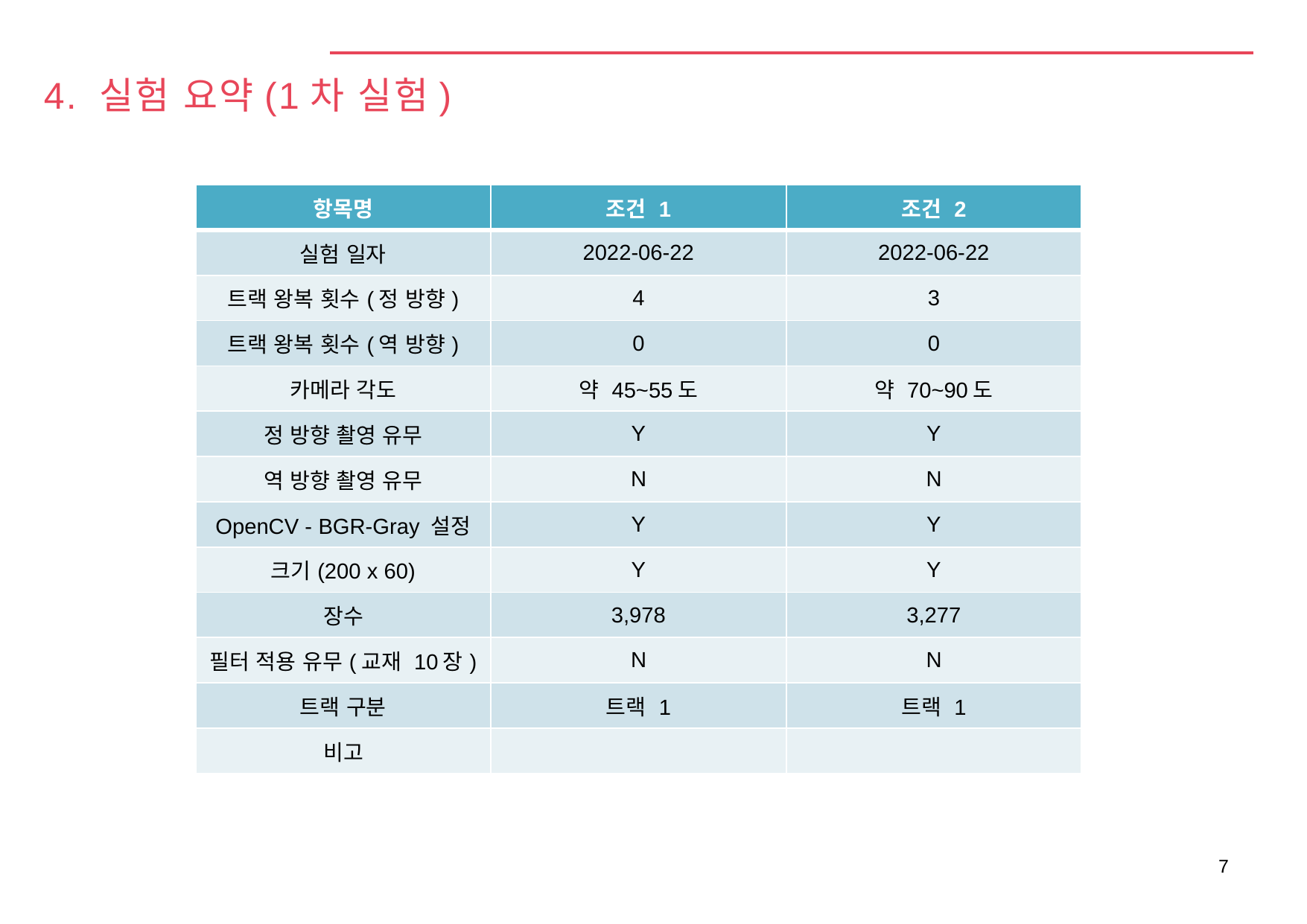

# 4. 실험 요약(1차 실험)
| 항목명 | 조건 1 | 조건 2 |
| --- | --- | --- |
| 실험 일자 | 2022-06-22 | 2022-06-22 |
| 트랙 왕복 횟수(정 방향) | 4 | 3 |
| 트랙 왕복 횟수(역 방향) | 0 | 0 |
| 카메라 각도 | 약 45~55도 | 약 70~90도 |
| 정 방향 촬영 유무 | Y | Y |
| 역 방향 촬영 유무 | N | N |
| OpenCV - BGR-Gray 설정 | Y | Y |
| 크기(200 x 60) | Y | Y |
| 장수 | 3,978 | 3,277 |
| 필터 적용 유무(교재 10장) | N | N |
| 트랙 구분 | 트랙 1 | 트랙 1 |
| 비고 |  |  |
7